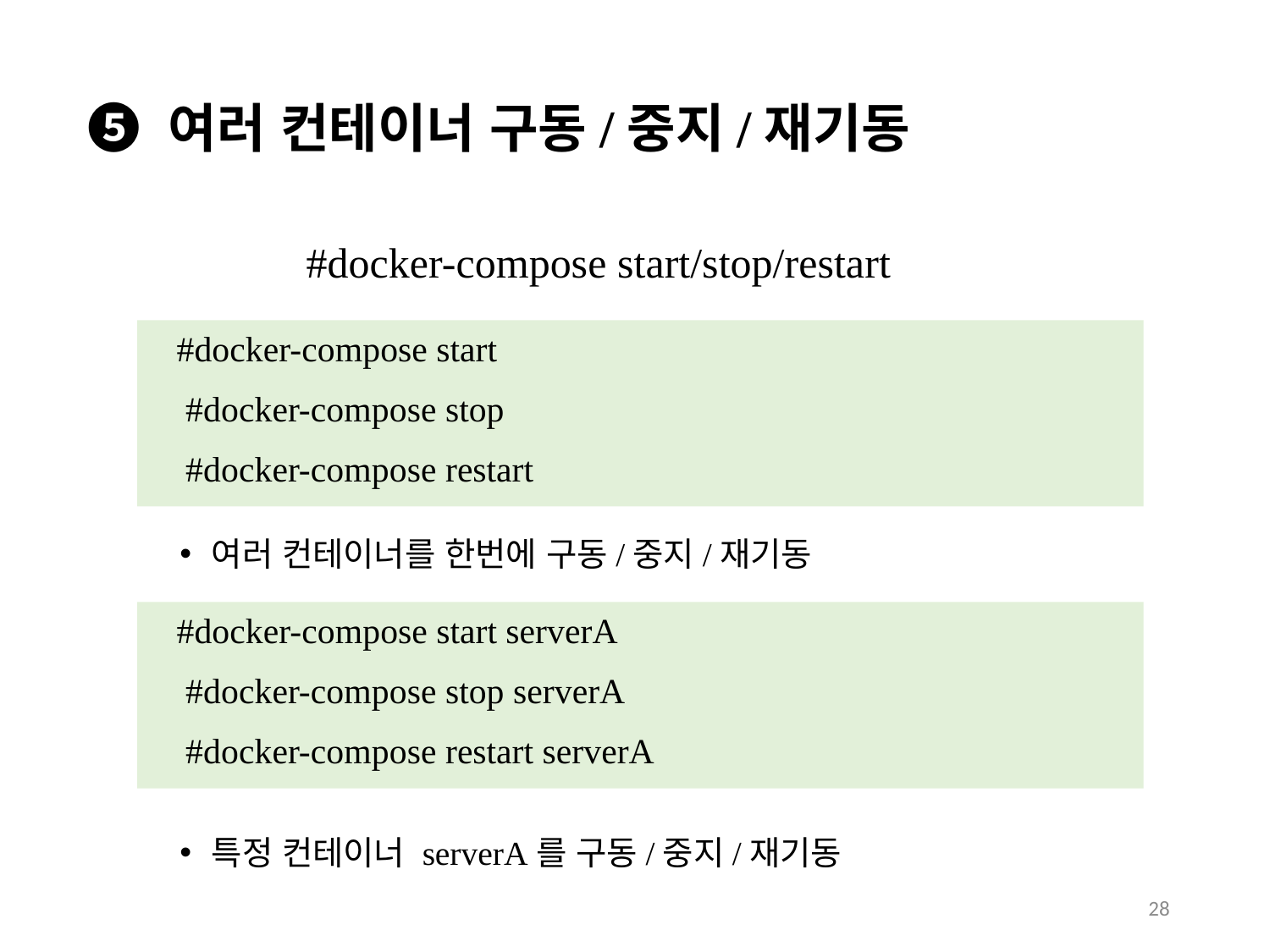

# ❺ 여러 컨테이너 구동/중지/재기동
#docker-compose start/stop/restart
   #docker-compose start
    #docker-compose stop
    #docker-compose restart
여러 컨테이너를 한번에 구동/중지/재기동
   #docker-compose start serverA
    #docker-compose stop serverA
    #docker-compose restart serverA

특정 컨테이너 serverA를 구동/중지/재기동
28